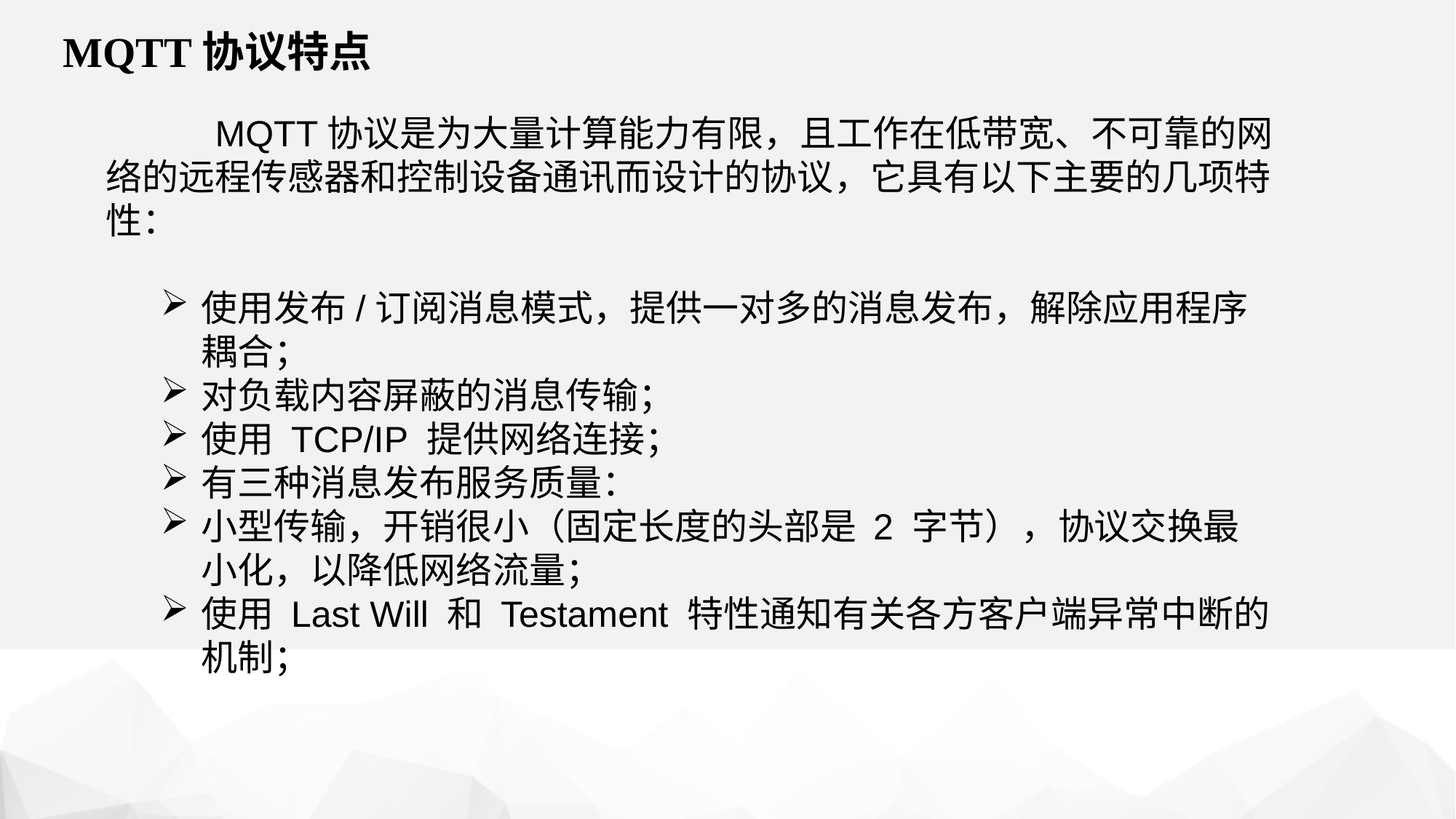

MQTT协议特点
	MQTT协议是为大量计算能力有限，且工作在低带宽、不可靠的网络的远程传感器和控制设备通讯而设计的协议，它具有以下主要的几项特性：

使用发布/订阅消息模式，提供一对多的消息发布，解除应用程序耦合；
对负载内容屏蔽的消息传输；
使用 TCP/IP 提供网络连接；
有三种消息发布服务质量：
小型传输，开销很小（固定长度的头部是 2 字节），协议交换最小化，以降低网络流量；
使用 Last Will 和 Testament 特性通知有关各方客户端异常中断的机制；